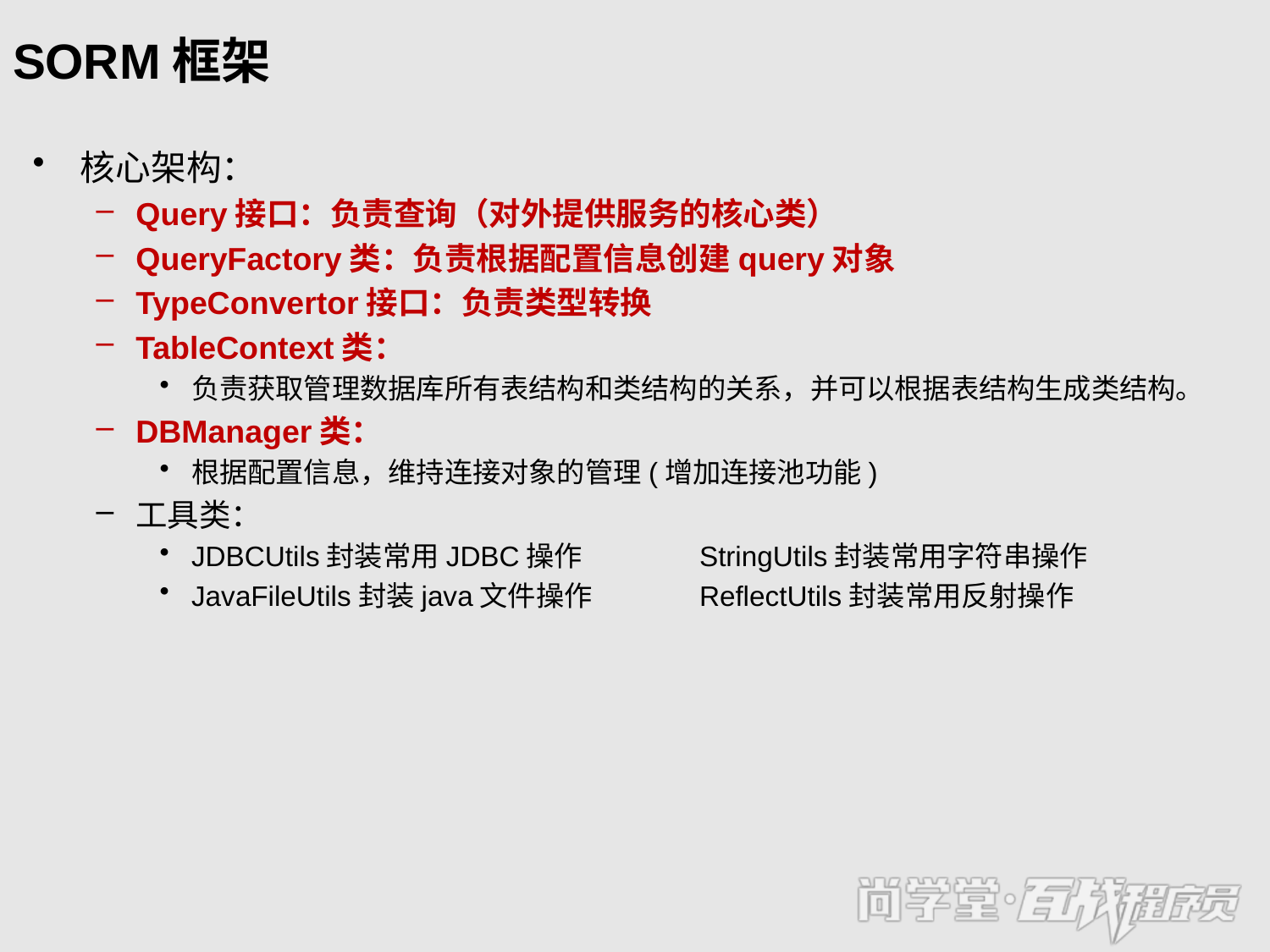

# SORM框架
核心架构：
Query接口：负责查询（对外提供服务的核心类）
QueryFactory类：负责根据配置信息创建query对象
TypeConvertor接口：负责类型转换
TableContext类：
负责获取管理数据库所有表结构和类结构的关系，并可以根据表结构生成类结构。
DBManager类：
根据配置信息，维持连接对象的管理(增加连接池功能)
工具类：
JDBCUtils封装常用JDBC操作	StringUtils封装常用字符串操作
JavaFileUtils封装java文件操作	ReflectUtils封装常用反射操作